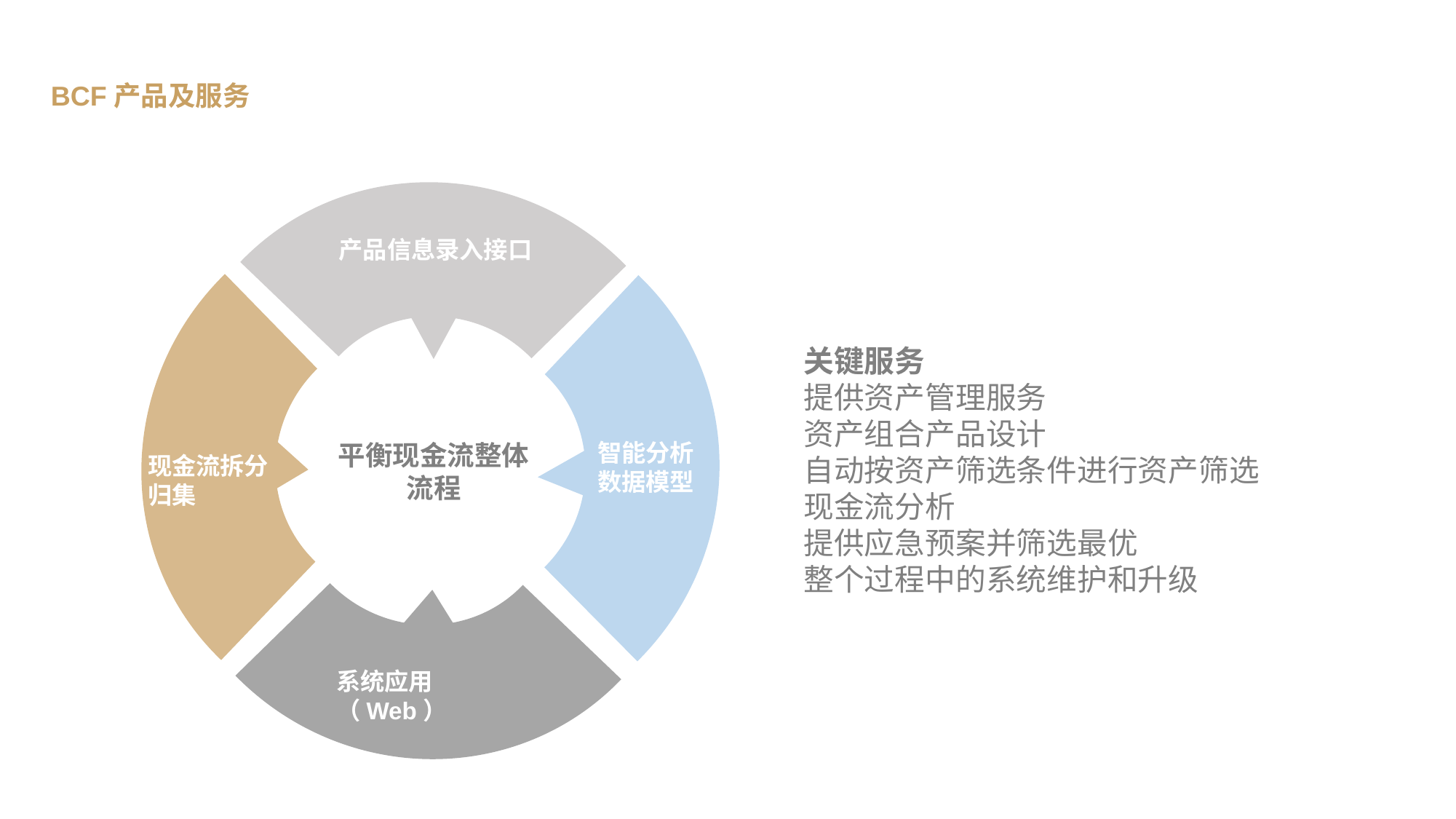

BCF产品及服务

产品信息录入接口

关键服务
提供资产管理服务
资产组合产品设计
自动按资产筛选条件进行资产筛选
现金流分析
提供应急预案并筛选最优
整个过程中的系统维护和升级

智能分析数据模型
平衡现金流整体流程
现金流拆分归集

系统应用（Web）